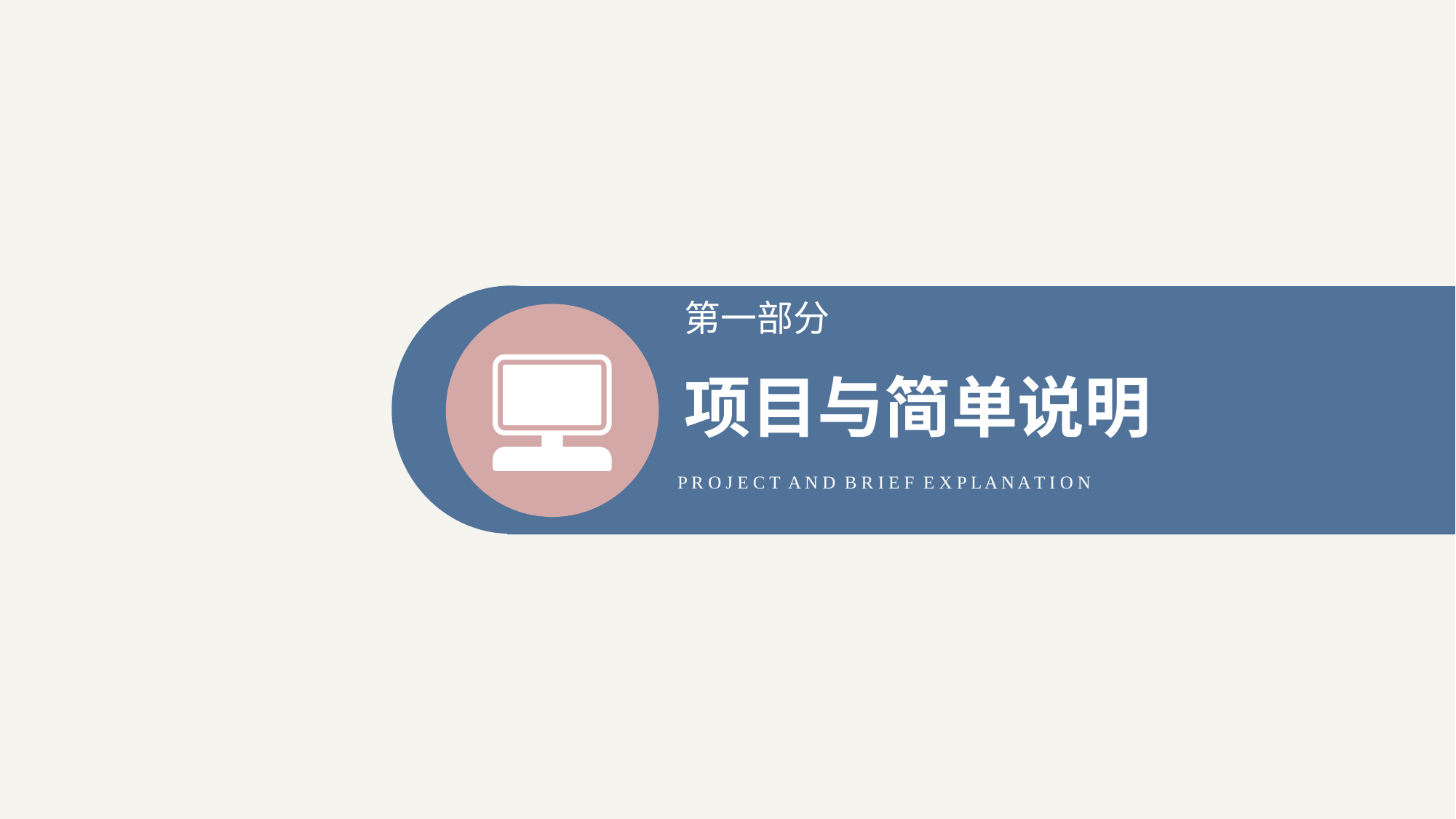

第一部分

项目与简单说明
P R O J E C T  A N D  B R I E F  E X P L A N A T I O N